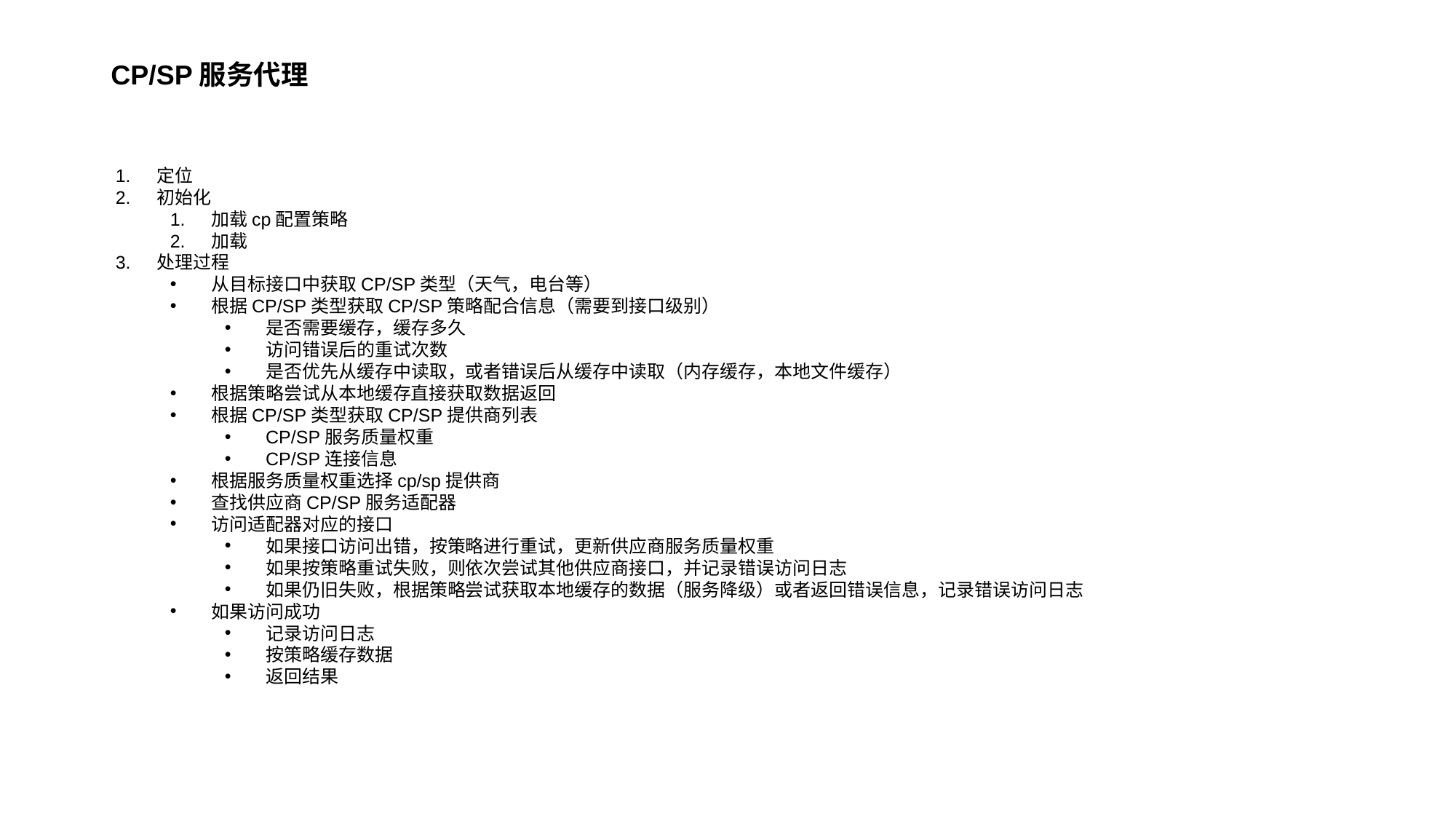

# CP/SP服务代理
定位
初始化
加载cp配置策略
加载
处理过程
从目标接口中获取CP/SP类型（天气，电台等）
根据CP/SP类型获取CP/SP策略配合信息（需要到接口级别）
是否需要缓存，缓存多久
访问错误后的重试次数
是否优先从缓存中读取，或者错误后从缓存中读取（内存缓存，本地文件缓存）
根据策略尝试从本地缓存直接获取数据返回
根据CP/SP类型获取CP/SP提供商列表
CP/SP服务质量权重
CP/SP连接信息
根据服务质量权重选择cp/sp提供商
查找供应商CP/SP服务适配器
访问适配器对应的接口
如果接口访问出错，按策略进行重试，更新供应商服务质量权重
如果按策略重试失败，则依次尝试其他供应商接口，并记录错误访问日志
如果仍旧失败，根据策略尝试获取本地缓存的数据（服务降级）或者返回错误信息，记录错误访问日志
如果访问成功
记录访问日志
按策略缓存数据
返回结果